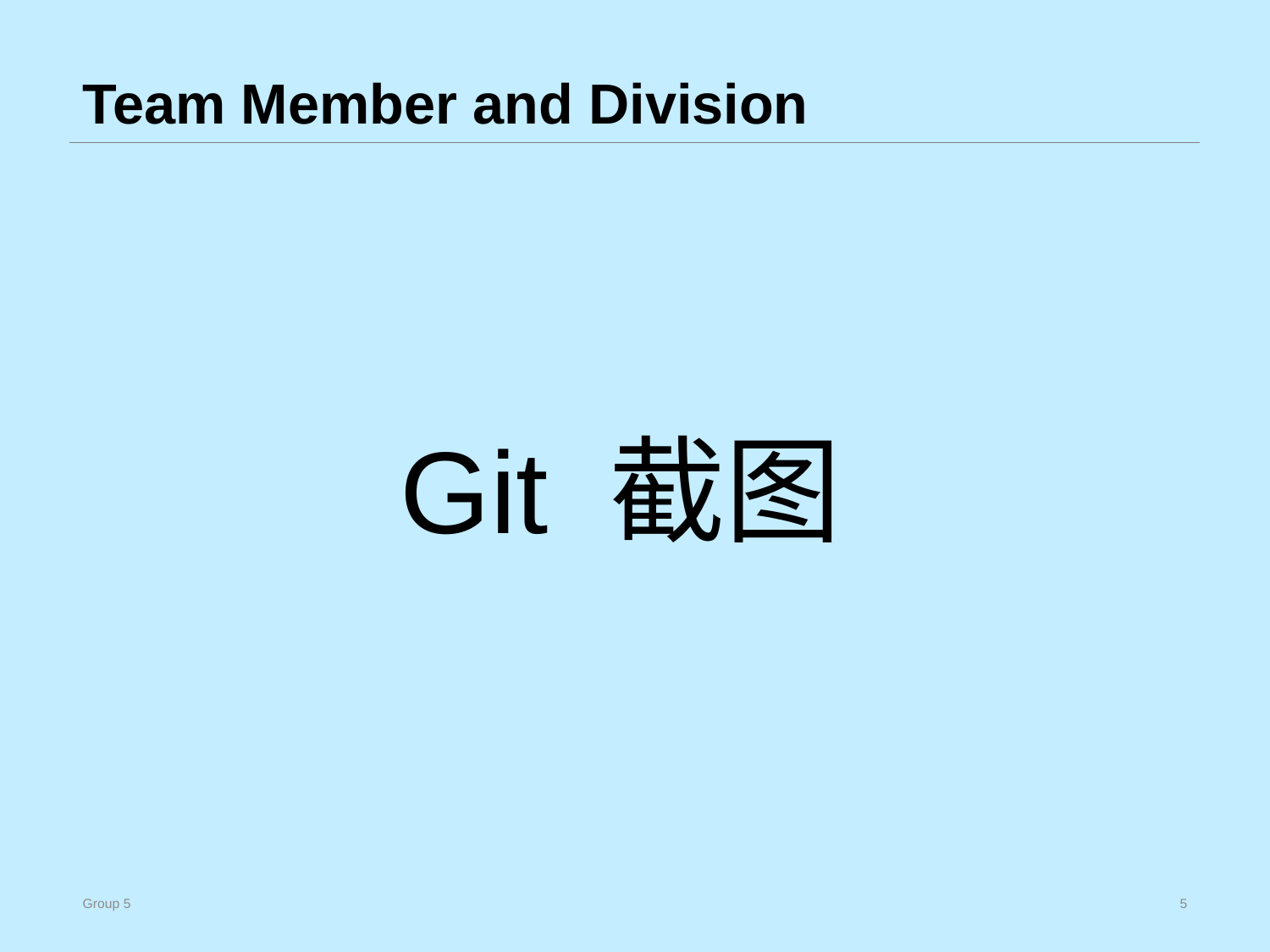

# Team Member and Division
Git 截图
Group 5
5